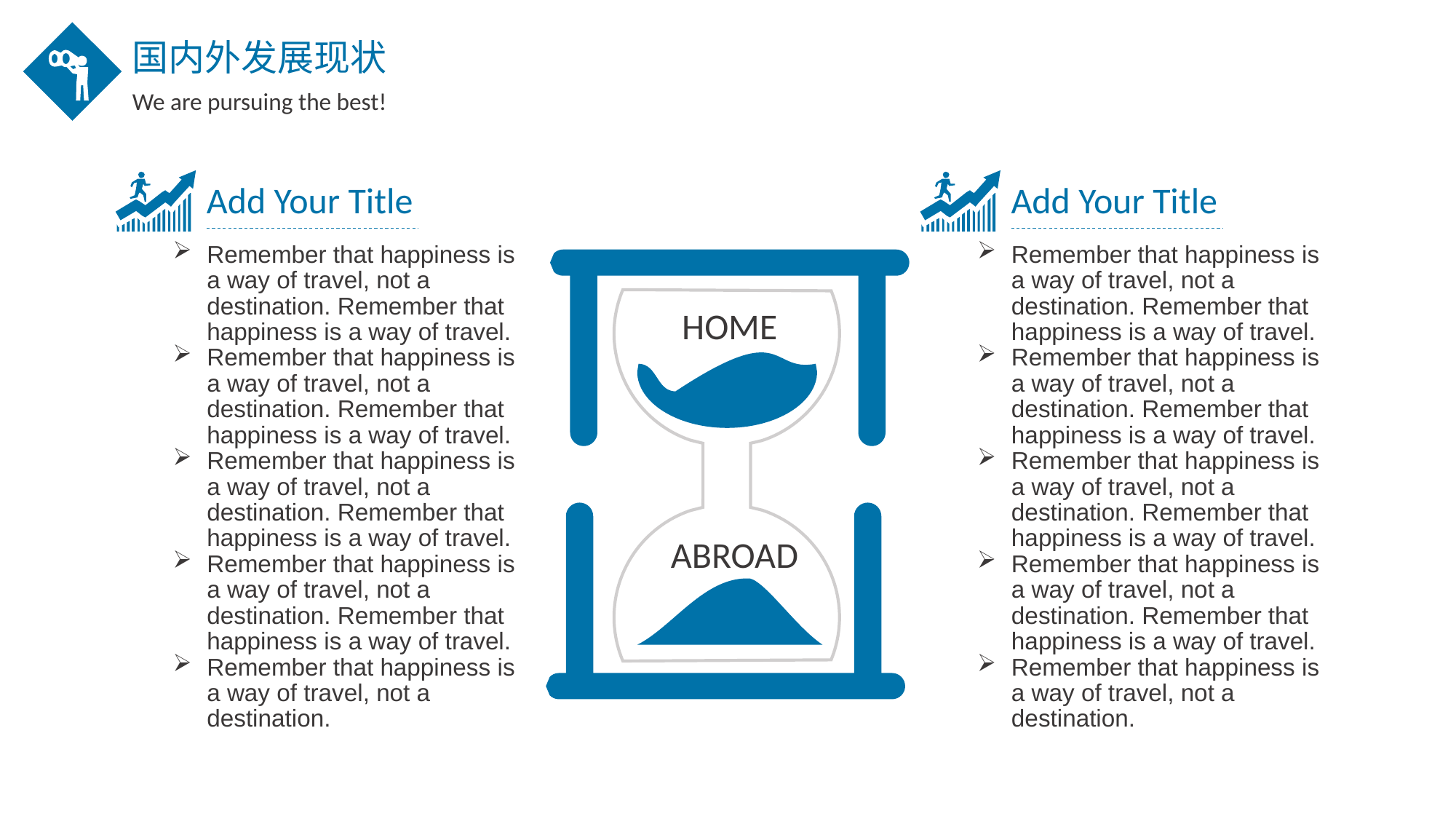

国内外发展现状

We are pursuing the best!

Add Your Title
Add Your Title
Remember that happiness is a way of travel, not a destination. Remember that happiness is a way of travel.
Remember that happiness is a way of travel, not a destination. Remember that happiness is a way of travel.
Remember that happiness is a way of travel, not a destination. Remember that happiness is a way of travel.
Remember that happiness is a way of travel, not a destination. Remember that happiness is a way of travel.
Remember that happiness is a way of travel, not a destination.

Remember that happiness is a way of travel, not a destination. Remember that happiness is a way of travel.
Remember that happiness is a way of travel, not a destination. Remember that happiness is a way of travel.
Remember that happiness is a way of travel, not a destination. Remember that happiness is a way of travel.
Remember that happiness is a way of travel, not a destination. Remember that happiness is a way of travel.
Remember that happiness is a way of travel, not a destination.

HOME
ABROAD